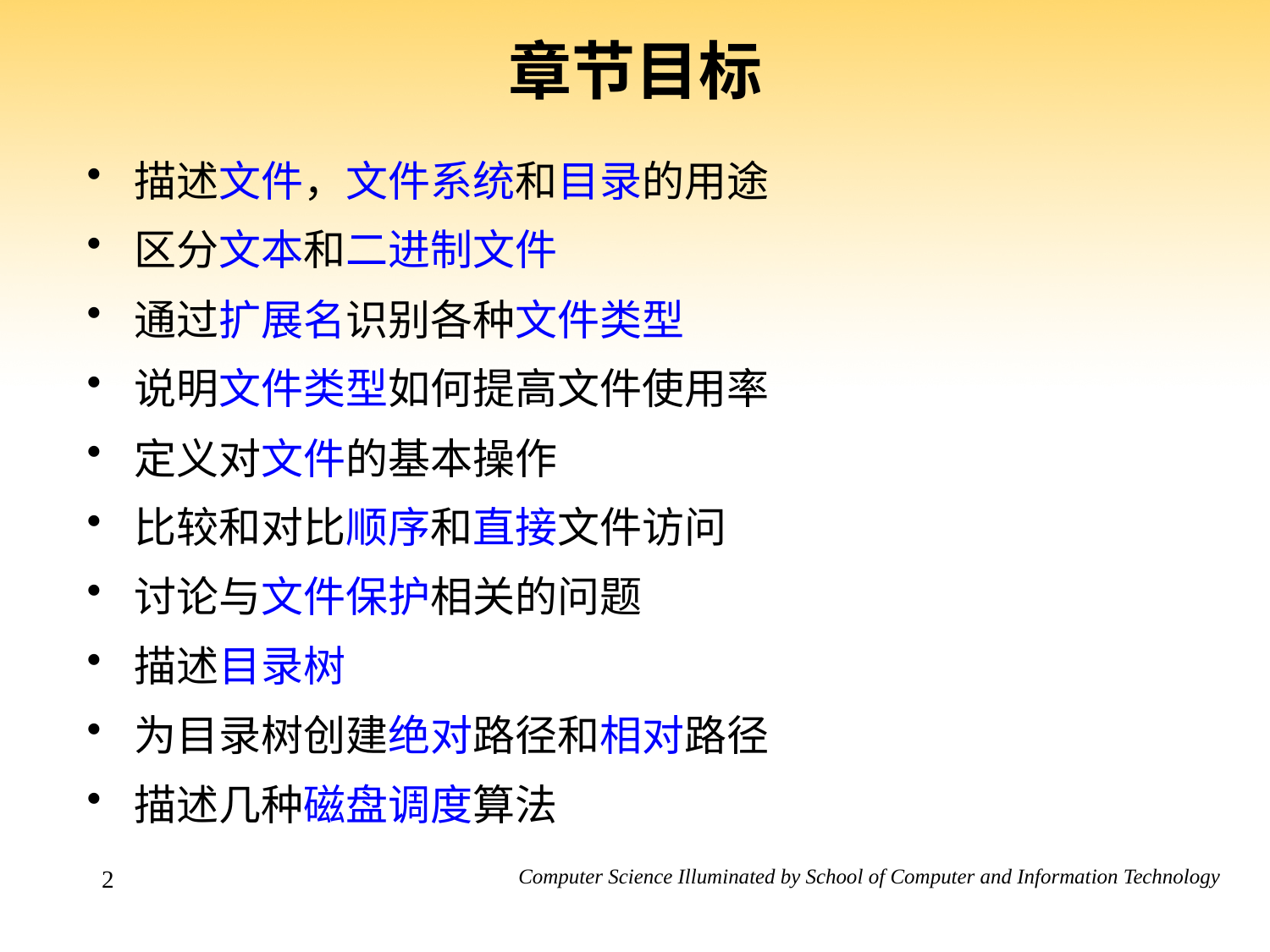

# 章节目标
描述文件，文件系统和目录的用途
区分文本和二进制文件
通过扩展名识别各种文件类型
说明文件类型如何提高文件使用率
定义对文件的基本操作
比较和对比顺序和直接文件访问
讨论与文件保护相关的问题
描述目录树
为目录树创建绝对路径和相对路径
描述几种磁盘调度算法

2